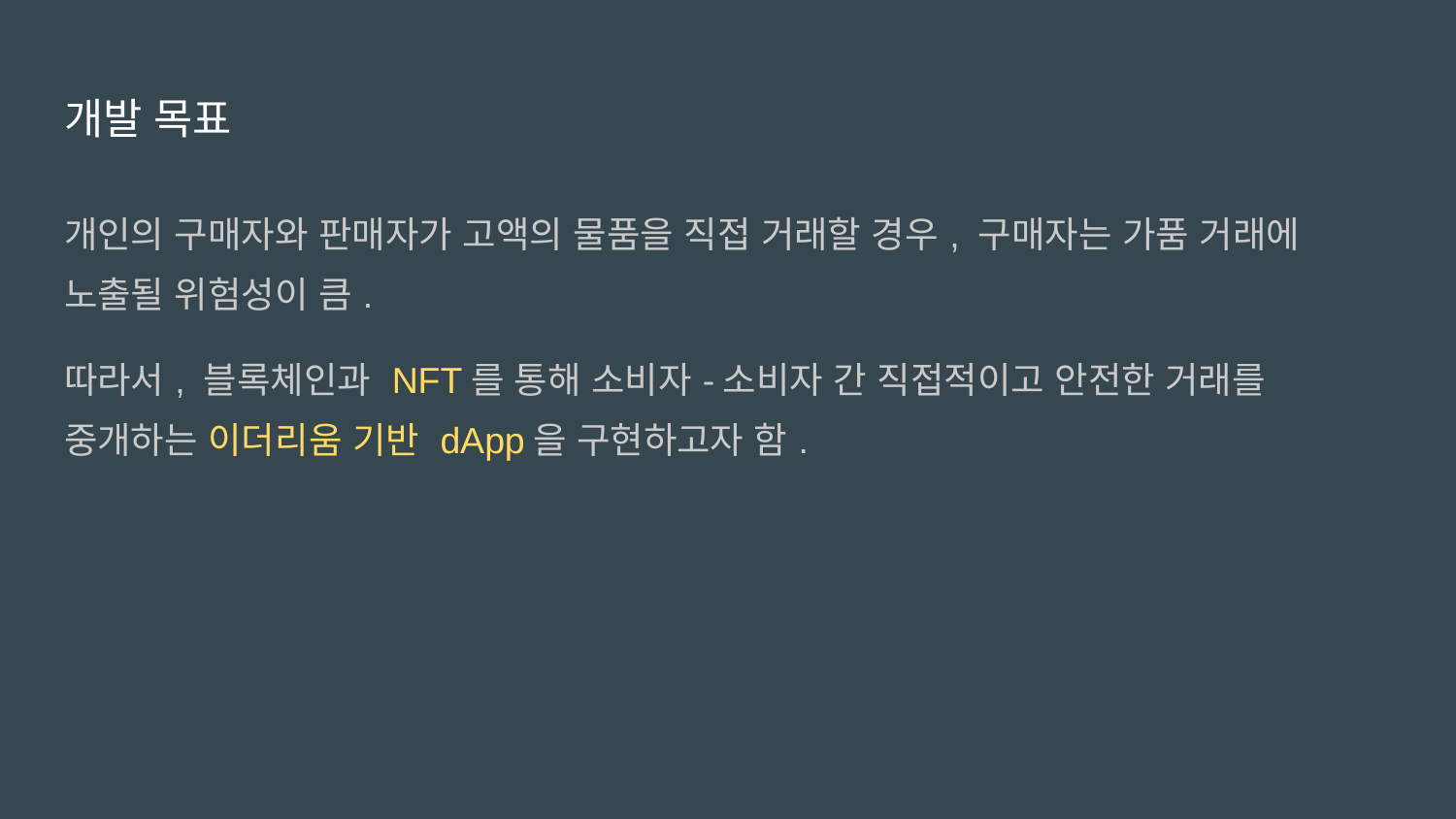

# 개발 목표
개인의 구매자와 판매자가 고액의 물품을 직접 거래할 경우, 구매자는 가품 거래에 노출될 위험성이 큼.
따라서, 블록체인과 NFT를 통해 소비자-소비자 간 직접적이고 안전한 거래를 중개하는 이더리움 기반 dApp을 구현하고자 함.